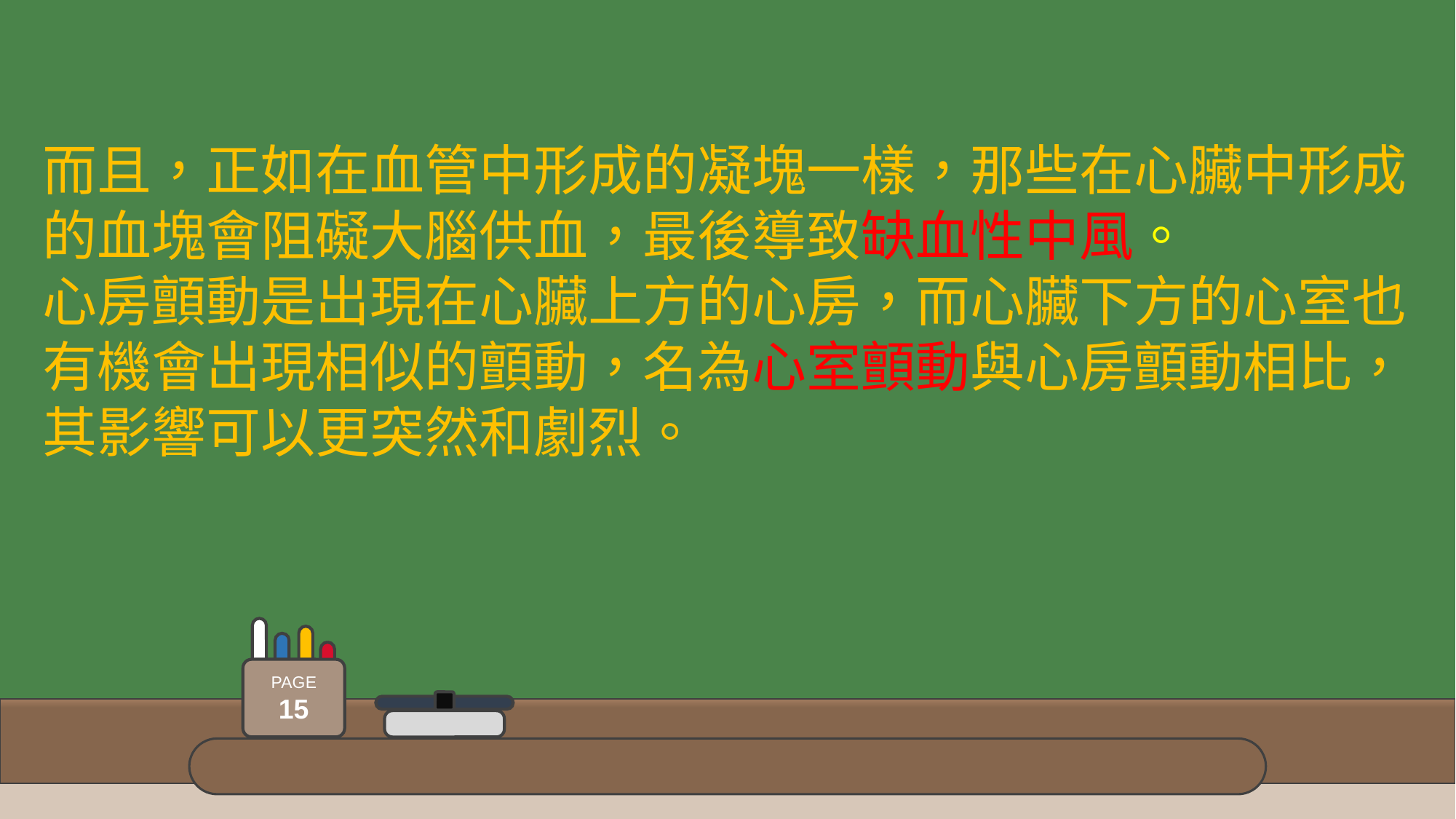

而且，正如在血管中形成的凝塊一樣，那些在心臟中形成的血塊會阻礙大腦供血，最後導致缺血性中風。
心房顫動是出現在心臟上方的心房，而心臟下方的心室也有機會出現相似的顫動，名為心室顫動與心房顫動相比，其影響可以更突然和劇烈。

PAGE
15